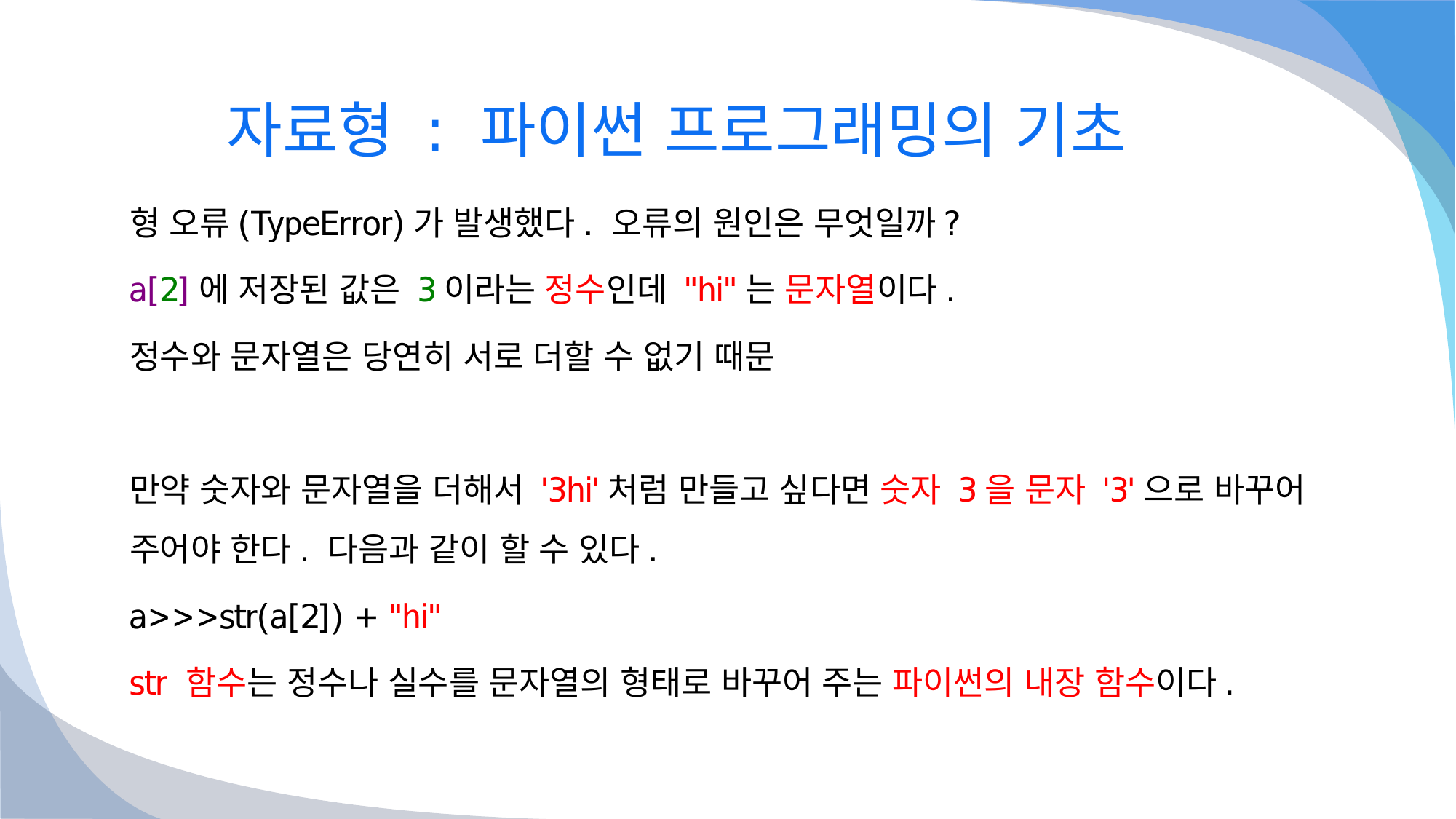

# 자료형 : 파이썬 프로그래밍의 기초
형 오류(TypeError)가 발생했다. 오류의 원인은 무엇일까?
a[2]에 저장된 값은 3이라는 정수인데 "hi"는 문자열이다.
정수와 문자열은 당연히 서로 더할 수 없기 때문

만약 숫자와 문자열을 더해서 '3hi'처럼 만들고 싶다면 숫자 3을 문자 '3'으로 바꾸어 주어야 한다. 다음과 같이 할 수 있다.
a>>>str(a[2]) + "hi"
str 함수는 정수나 실수를 문자열의 형태로 바꾸어 주는 파이썬의 내장 함수이다.